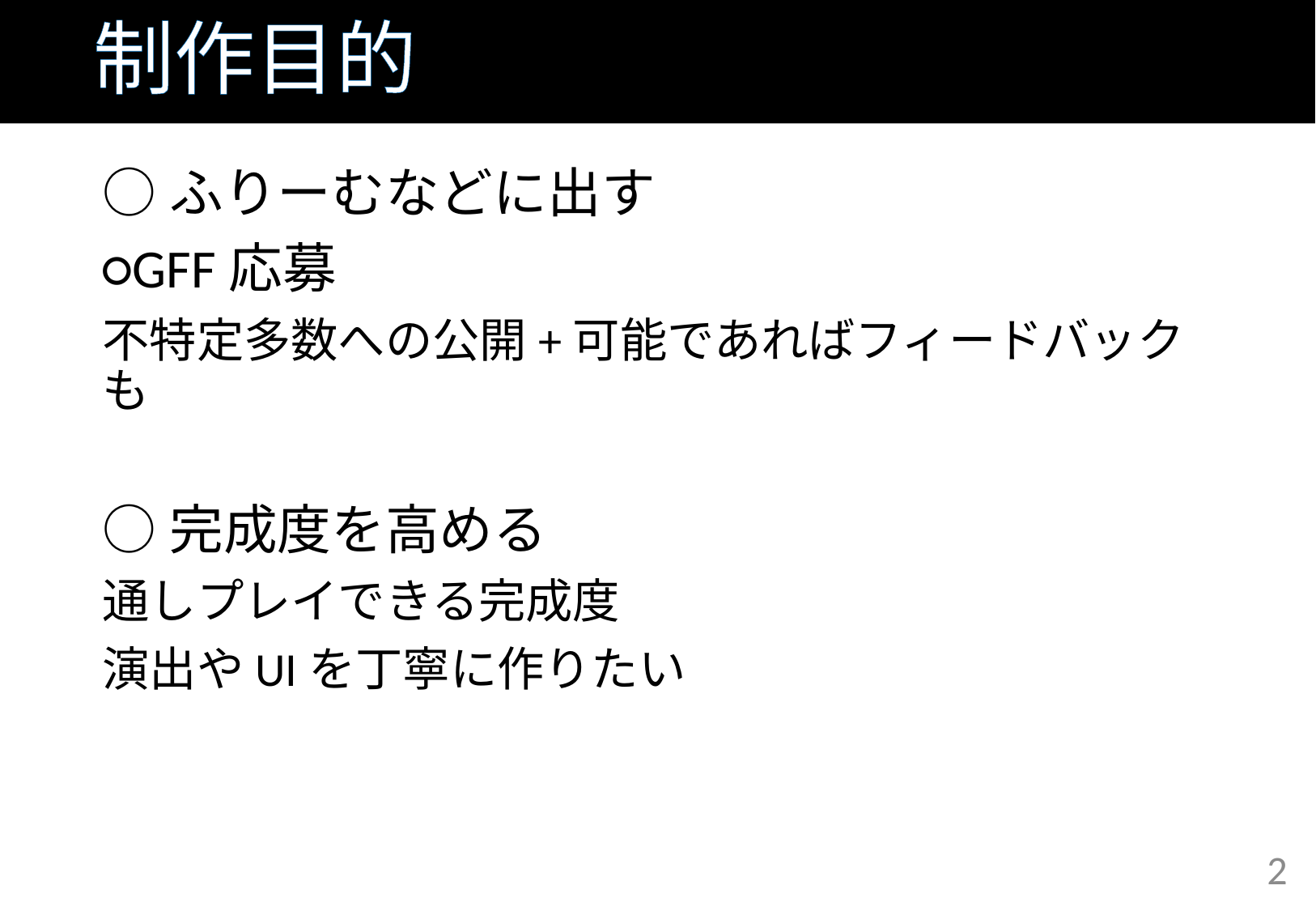

# 制作目的
○ふりーむなどに出す
○GFF応募
不特定多数への公開+可能であればフィードバックも

○完成度を高める
通しプレイできる完成度
演出やUIを丁寧に作りたい
2